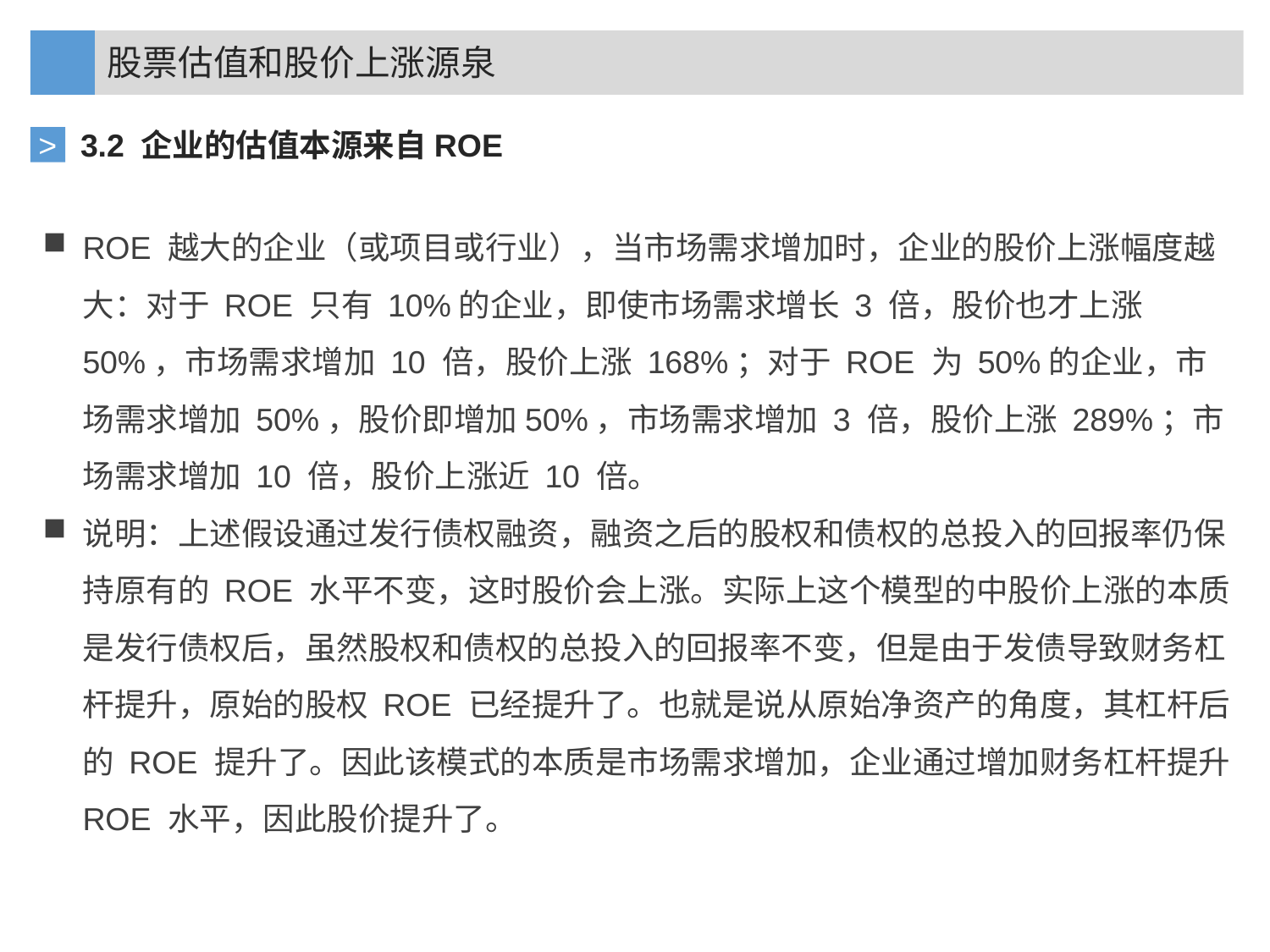

股票估值和股价上涨源泉
3.2 企业的估值本源来自ROE
>
ROE 越大的企业（或项目或行业），当市场需求增加时，企业的股价上涨幅度越大：对于 ROE 只有 10%的企业，即使市场需求增长 3 倍，股价也才上涨 50%，市场需求增加 10 倍，股价上涨 168%；对于 ROE 为 50%的企业，市场需求增加 50%，股价即增加50%，市场需求增加 3 倍，股价上涨 289%；市场需求增加 10 倍，股价上涨近 10 倍。
说明：上述假设通过发行债权融资，融资之后的股权和债权的总投入的回报率仍保持原有的 ROE 水平不变，这时股价会上涨。实际上这个模型的中股价上涨的本质是发行债权后，虽然股权和债权的总投入的回报率不变，但是由于发债导致财务杠杆提升，原始的股权 ROE 已经提升了。也就是说从原始净资产的角度，其杠杆后的 ROE 提升了。因此该模式的本质是市场需求增加，企业通过增加财务杠杆提升 ROE 水平，因此股价提升了。